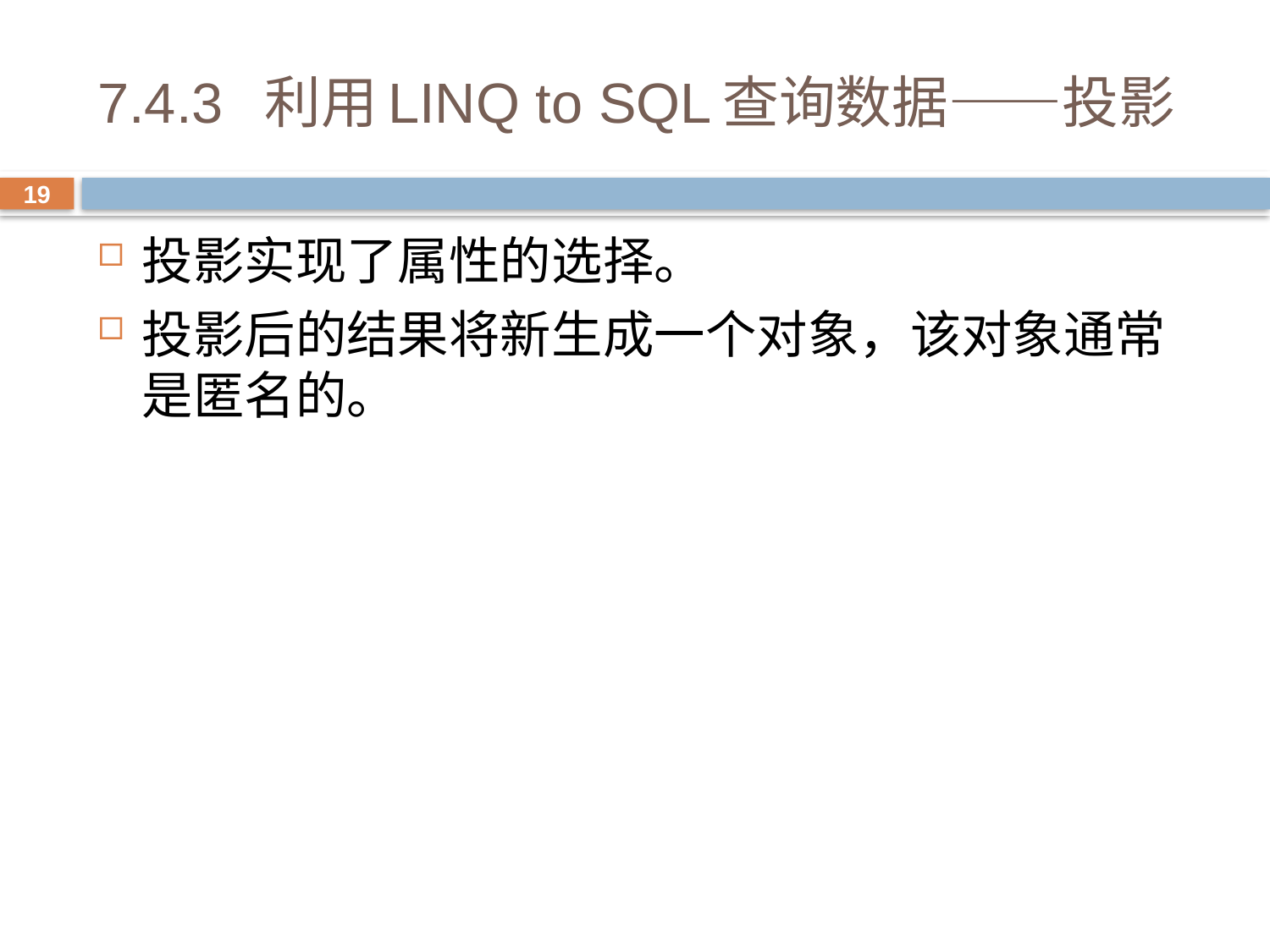

# 7.4.3  利用LINQ to SQL查询数据——投影
19
投影实现了属性的选择。
投影后的结果将新生成一个对象，该对象通常是匿名的。